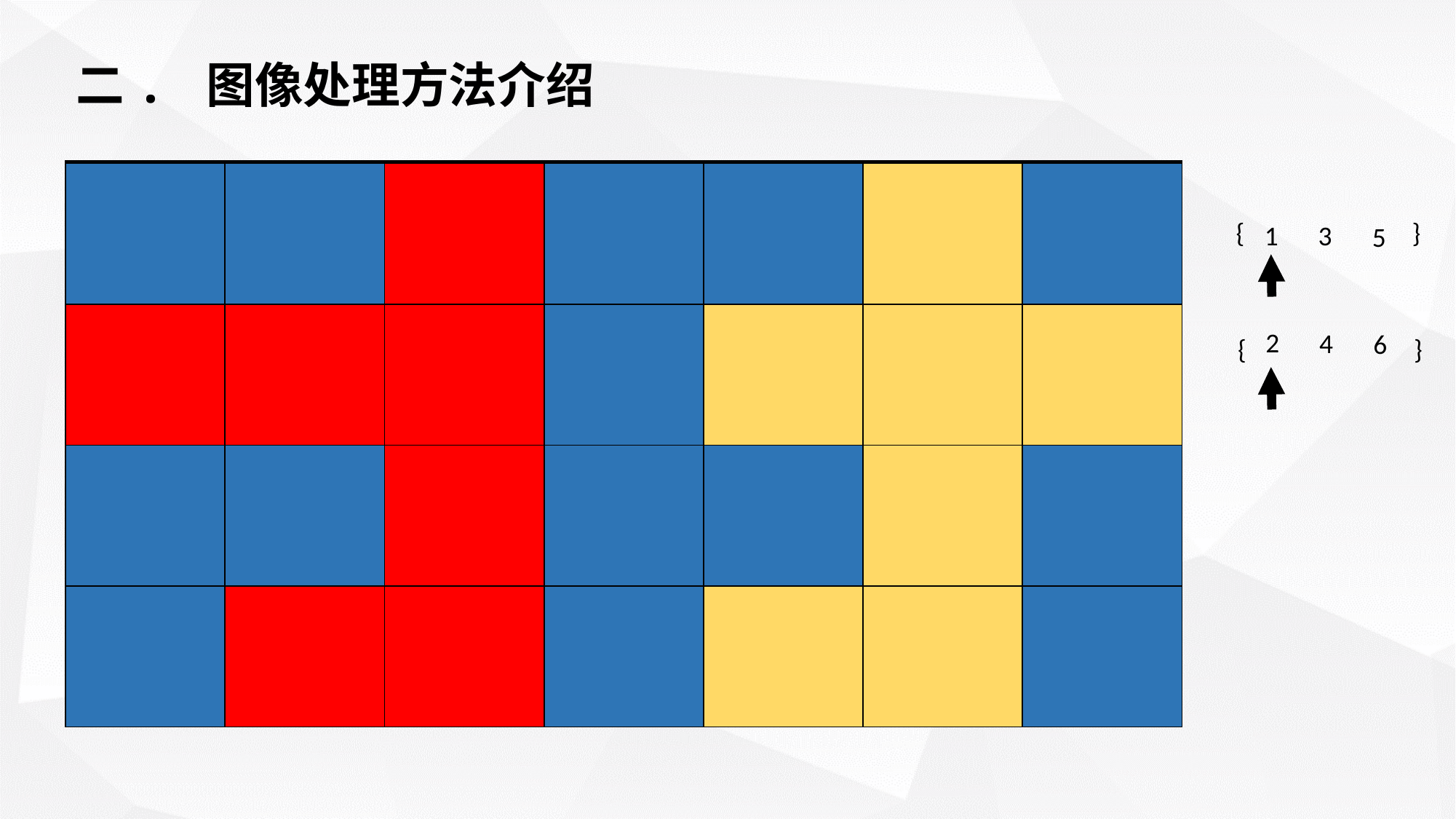

二. 图像处理方法介绍
|  |  |  |  |  |  |  |
| --- | --- | --- | --- | --- | --- | --- |
|  |  |  |  |  |  |  |
|  |  |  |  |  |  |  |
|  |  |  |  |  |  |  |
|  |  |  |  |  |  |  |
| --- | --- | --- | --- | --- | --- | --- |
|  |  |  |  |  |  |  |
|  |  |  |  |  |  |  |
|  |  |  |  |  |  |  |
1
2
|  |  |  |  |  |  |  |
| --- | --- | --- | --- | --- | --- | --- |
|  |  |  |  |  |  |  |
|  |  |  |  |  |  |  |
|  |  |  |  |  |  |  |
1
2

{
}

1
3
5
3
3
4
1
1
2
2
1
2
2
1
2
2
4
6
{
}

1
2
1
2

6
5
1
2
2
1
1
2